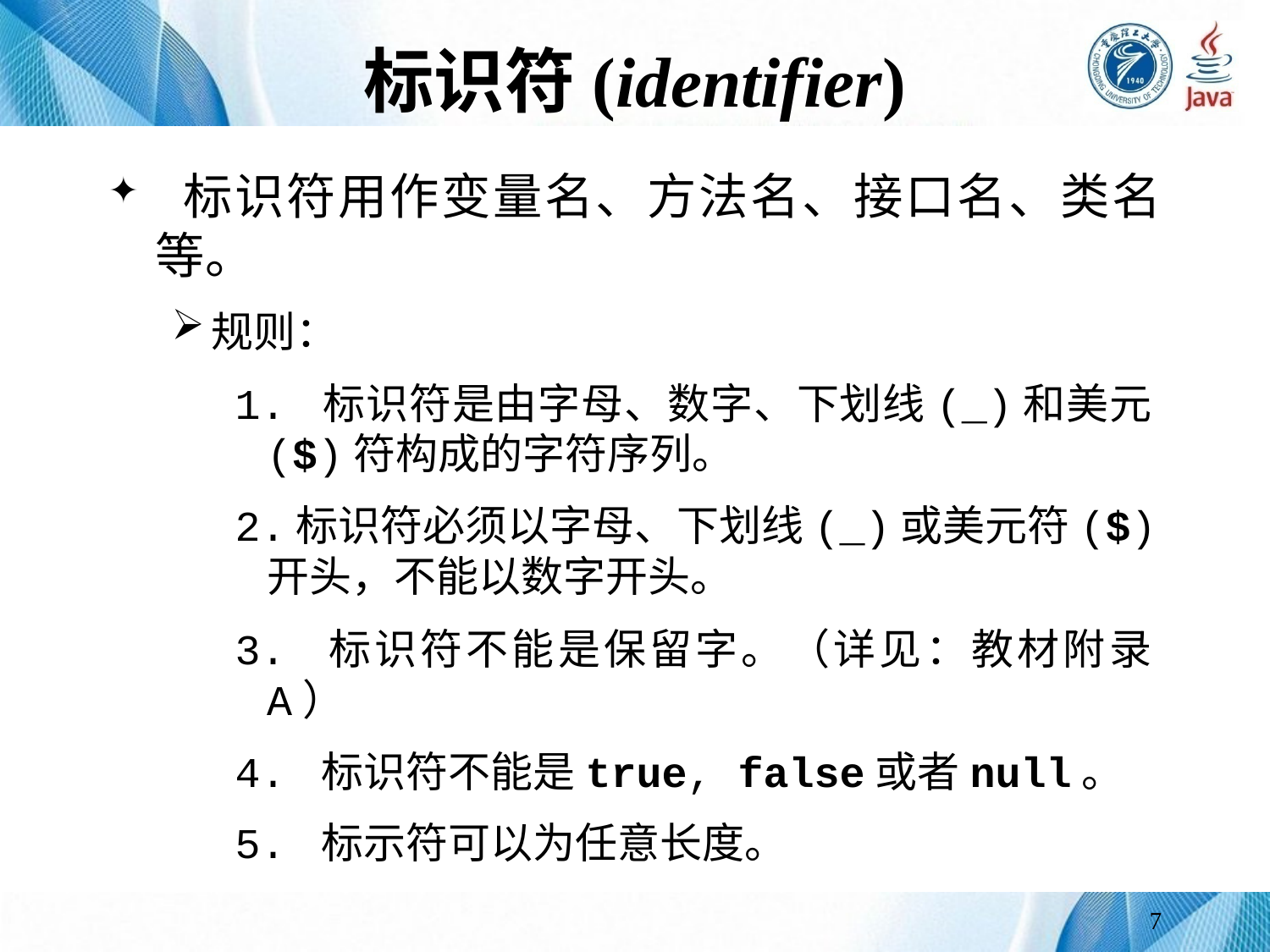

# 标识符(identifier)
 标识符用作变量名、方法名、接口名、类名等。
规则：
1. 标识符是由字母、数字、下划线(_)和美元($)符构成的字符序列。
2.标识符必须以字母、下划线(_)或美元符($)开头，不能以数字开头。
3. 标识符不能是保留字。（详见：教材附录A）
4. 标识符不能是true, false或者null。
5. 标示符可以为任意长度。

7